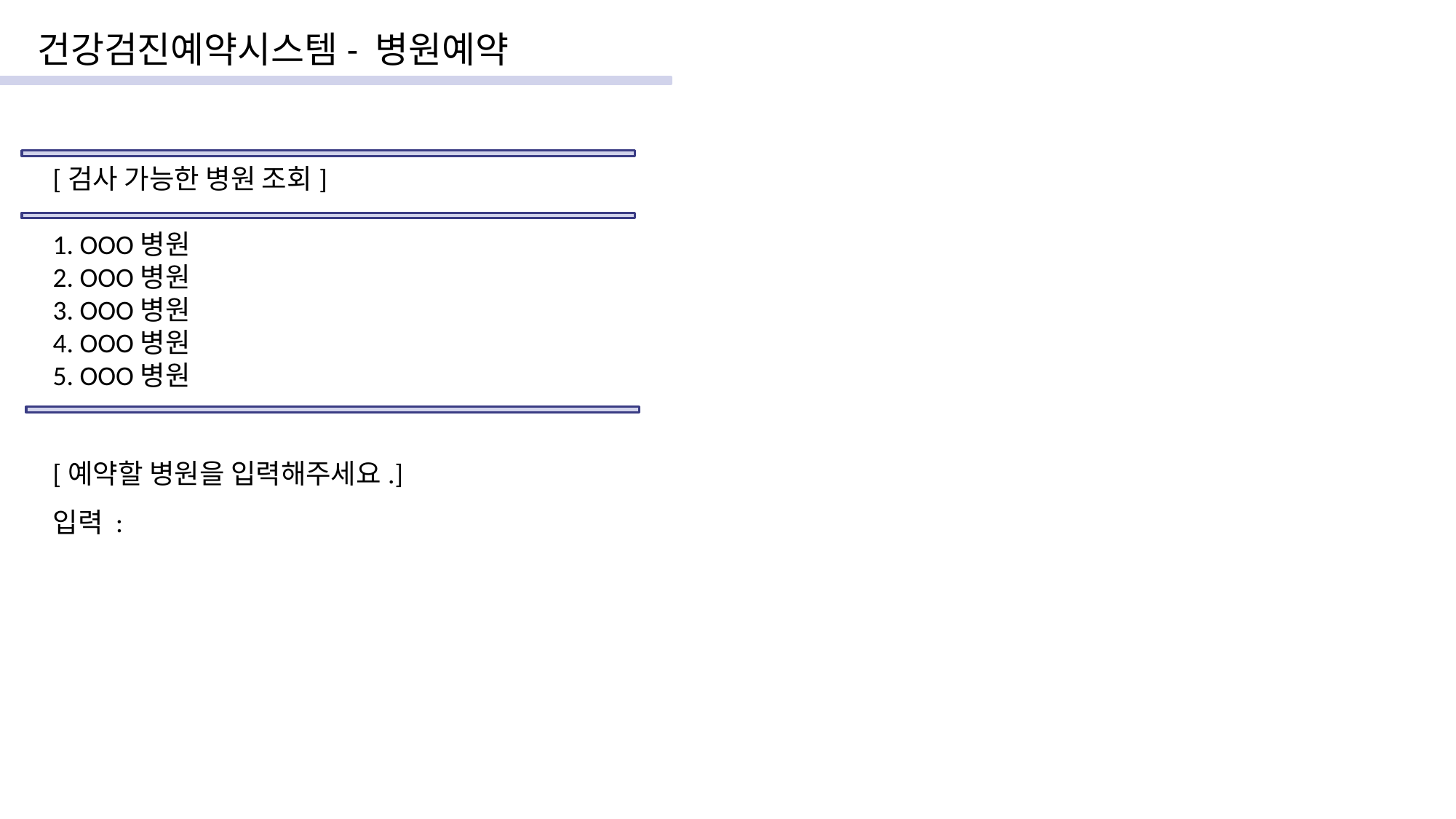

건강검진예약시스템- 병원예약

[검사 가능한 병원 조회]

1. OOO병원
2. OOO병원
3. OOO병원
4. OOO병원
5. OOO병원

[예약할 병원을 입력해주세요.]
입력 :